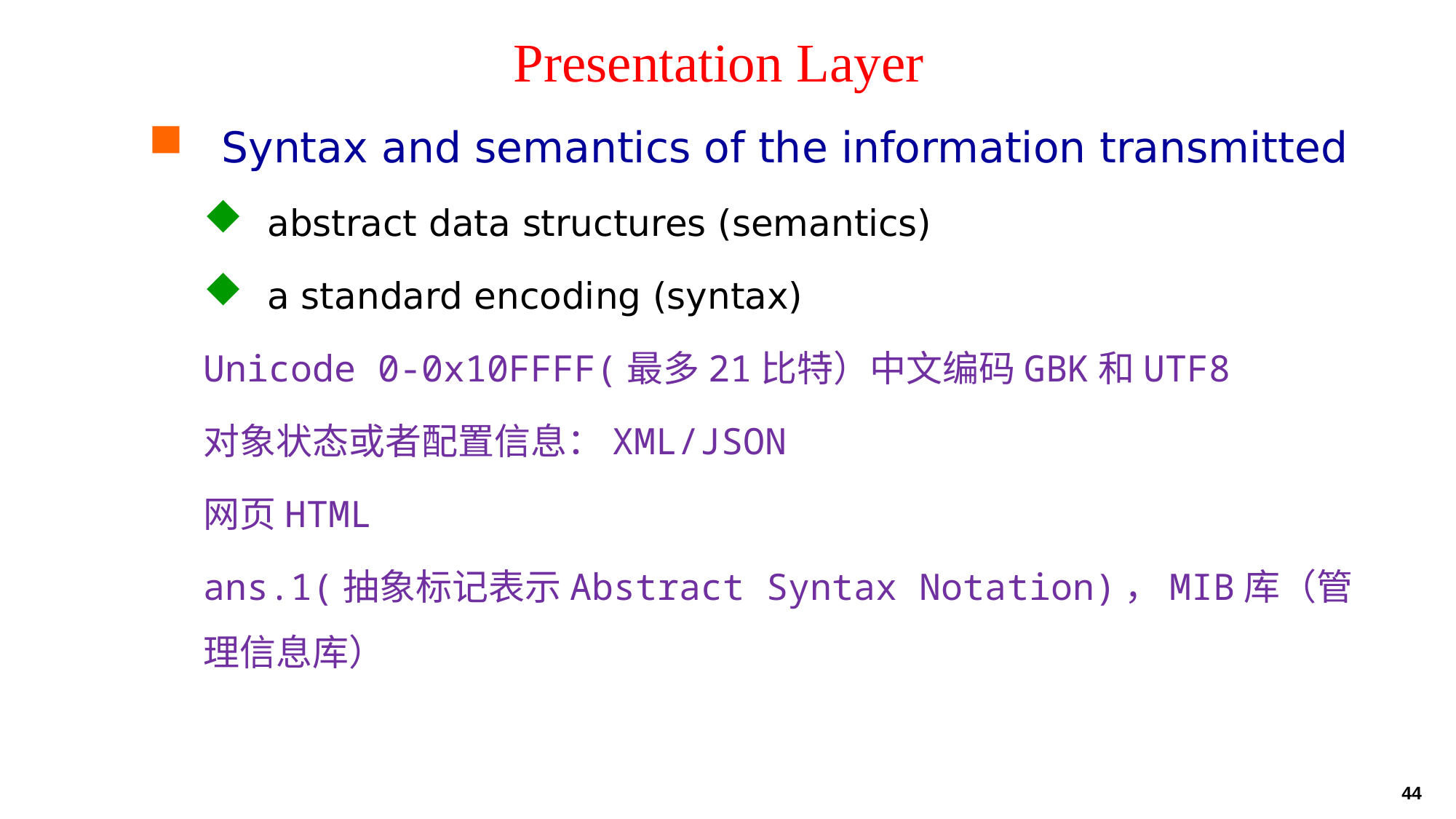

# Presentation Layer
Syntax and semantics of the information transmitted
abstract data structures (semantics)
a standard encoding (syntax)
Unicode 0-0x10FFFF(最多21比特）中文编码GBK和UTF8
对象状态或者配置信息：XML/JSON
网页HTML
ans.1(抽象标记表示Abstract Syntax Notation)，MIB库（管理信息库）